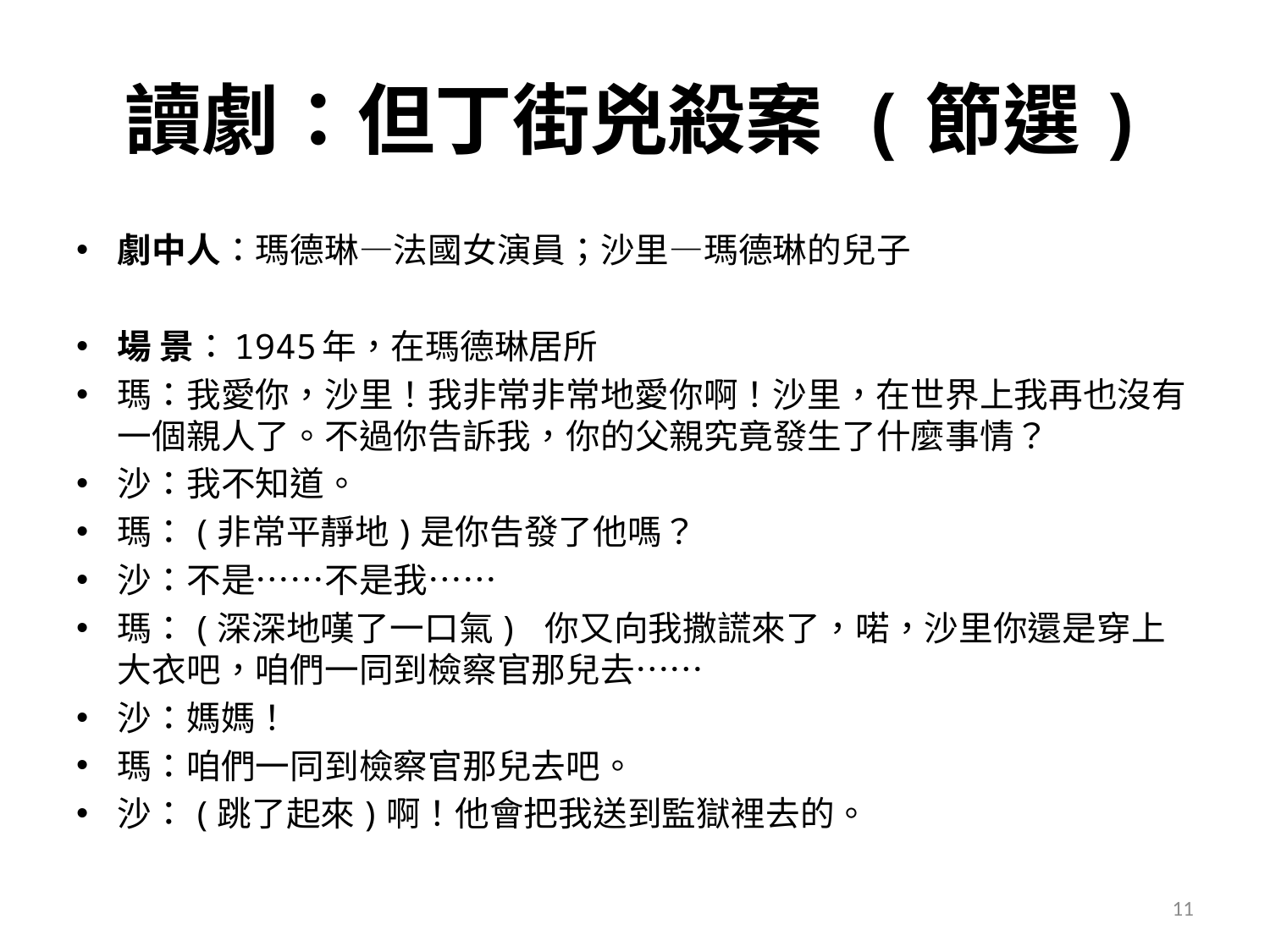

# 讀劇：但丁街兇殺案 (節選)
劇中人：瑪德琳—法國女演員；沙里—瑪德琳的兒子

場 景：1945年，在瑪德琳居所
瑪：我愛你，沙里！我非常非常地愛你啊！沙里，在世界上我再也沒有一個親人了。不過你告訴我，你的父親究竟發生了什麼事情？
沙：我不知道。
瑪：(非常平靜地)是你告發了他嗎？
沙：不是……不是我……
瑪：(深深地嘆了一口氣) 你又向我撒謊來了，喏，沙里你還是穿上大衣吧，咱們一同到檢察官那兒去……
沙：媽媽！
瑪：咱們一同到檢察官那兒去吧。
沙：(跳了起來)啊！他會把我送到監獄裡去的。

11